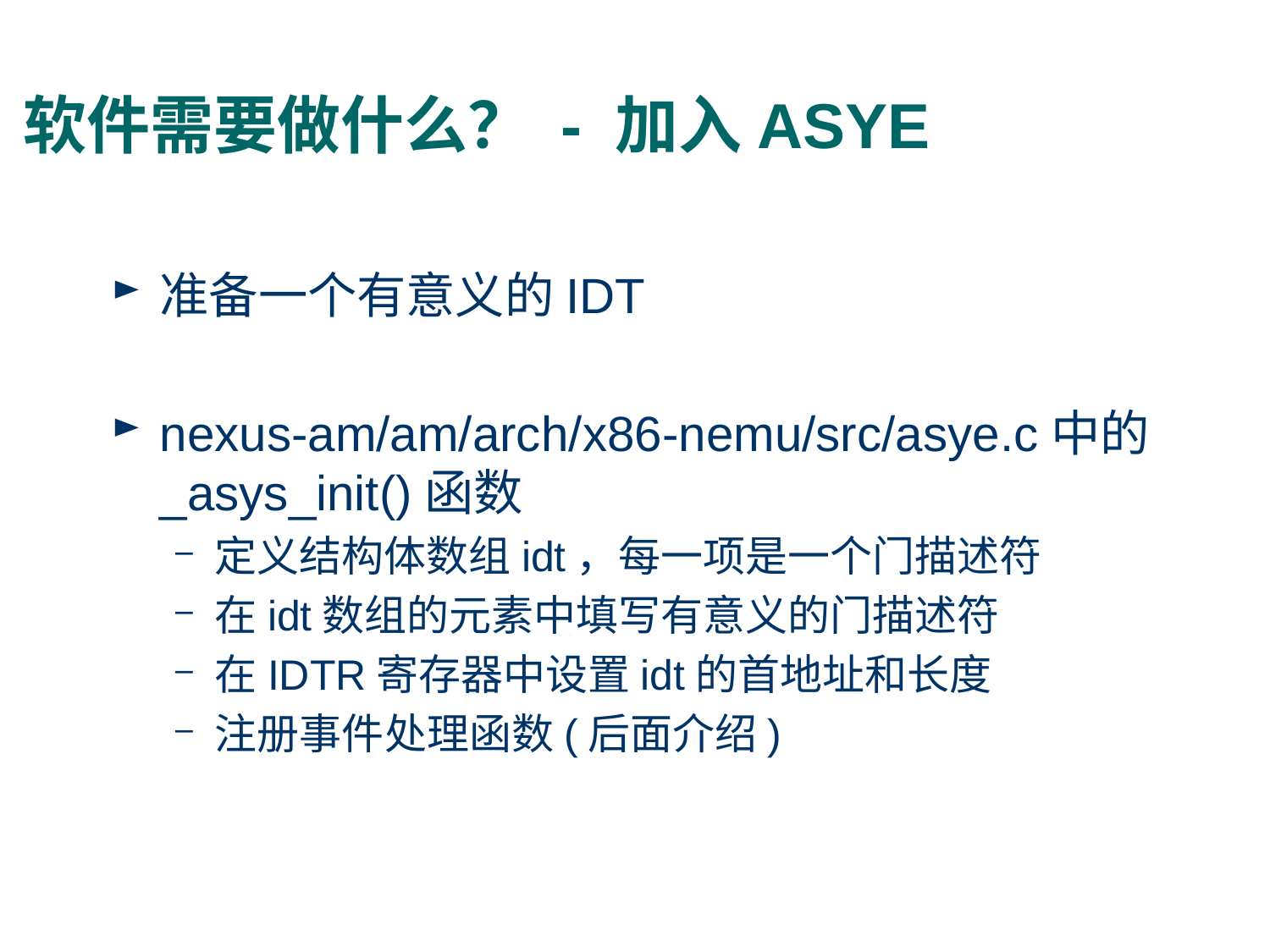

# 软件需要做什么？ - 加入ASYE
准备一个有意义的IDT

nexus-am/am/arch/x86-nemu/src/asye.c中的_asys_init()函数
定义结构体数组idt，每一项是一个门描述符
在idt数组的元素中填写有意义的门描述符
在IDTR寄存器中设置idt的首地址和长度
注册事件处理函数(后面介绍)